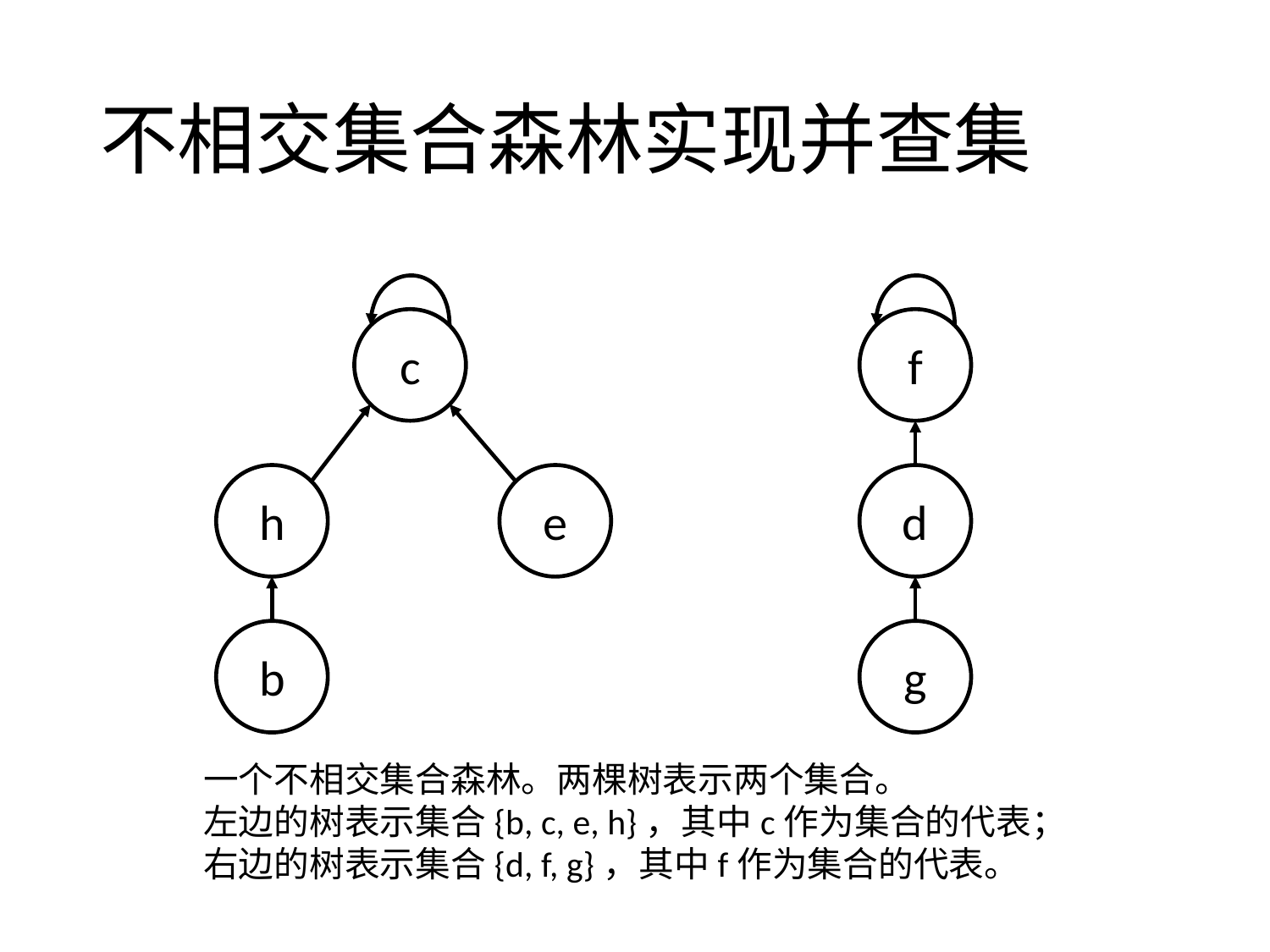

# 不相交集合森林实现并查集
c
f
h
e
d
b
g
一个不相交集合森林。两棵树表示两个集合。
左边的树表示集合{b, c, e, h}，其中c作为集合的代表；
右边的树表示集合{d, f, g}，其中f作为集合的代表。